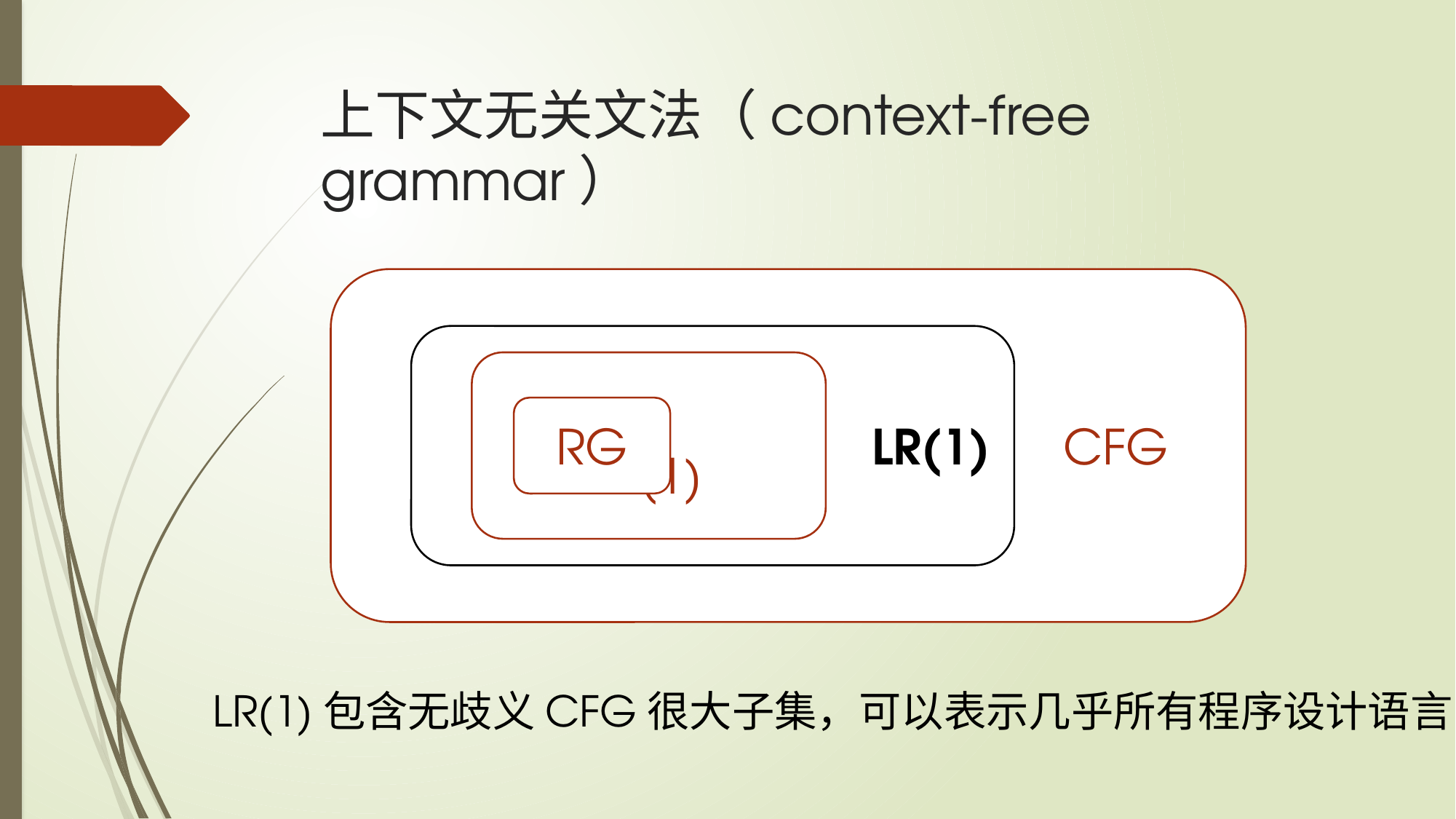

# 上下文无关文法（context-free grammar）
						CFG
				LR(1)
		LL(1)
RG
LR(1)包含无歧义CFG很大子集，可以表示几乎所有程序设计语言